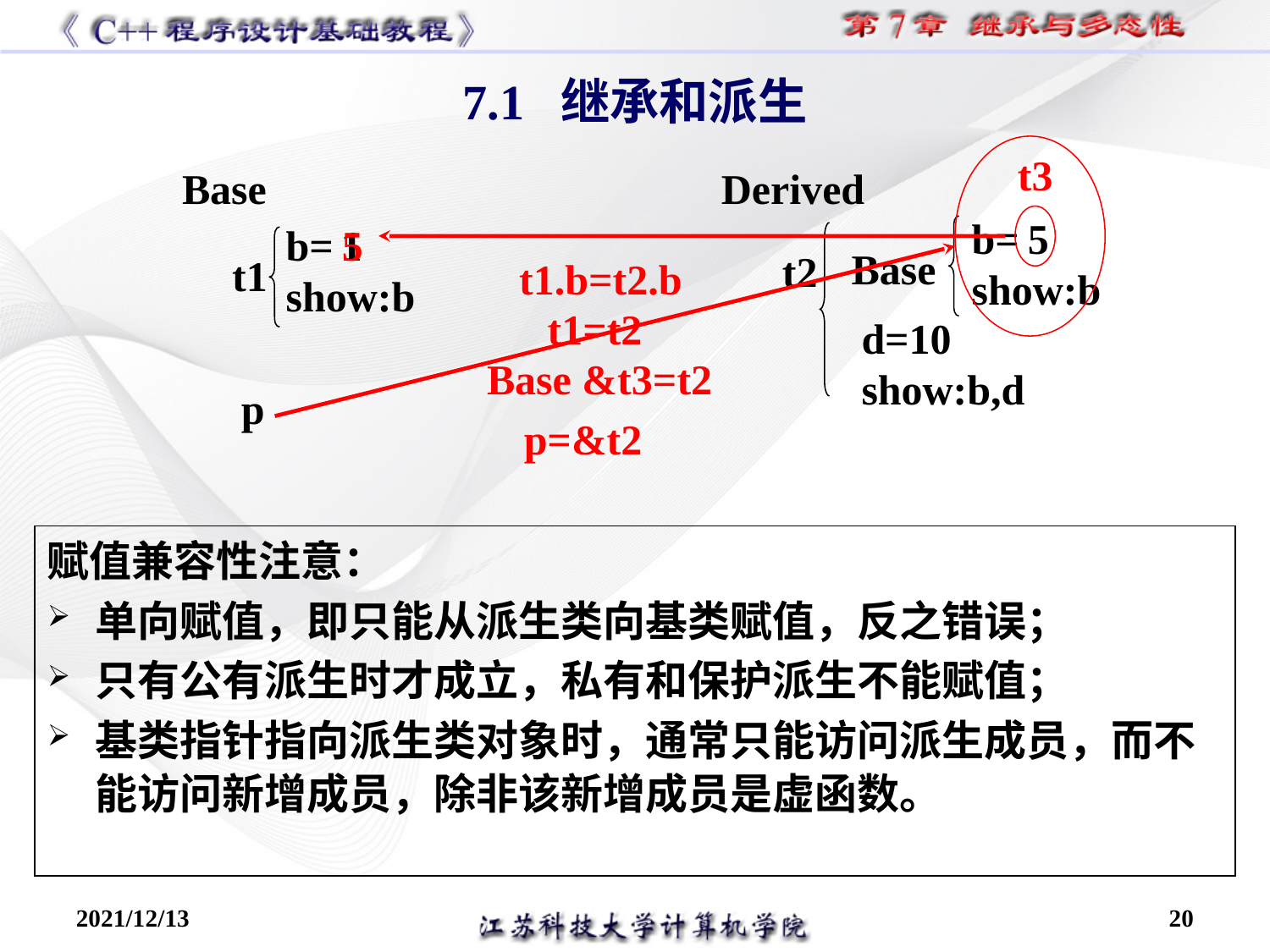

7.1  继承和派生

t3
Base
b=
show:b

t1
p
Derived
b=
show:b
5

Base
t2
d=10
show:b,d

1
5

t1.b=t2.b
t1=t2
Base &t3=t2
p=&t2
赋值兼容性注意：
单向赋值，即只能从派生类向基类赋值，反之错误；
只有公有派生时才成立，私有和保护派生不能赋值；
基类指针指向派生类对象时，通常只能访问派生成员，而不能访问新增成员，除非该新增成员是虚函数。